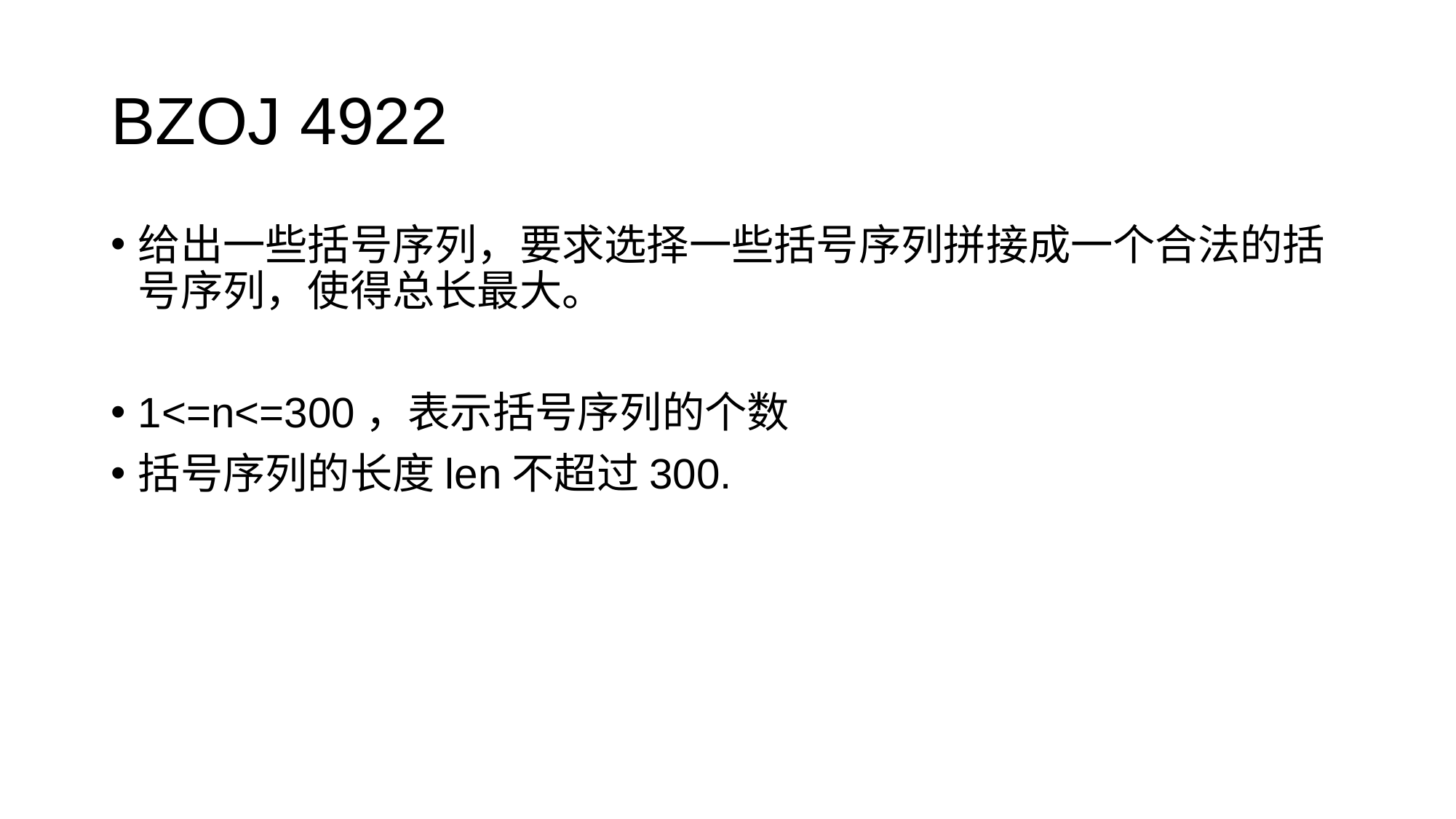

# BZOJ 4922
给出一些括号序列，要求选择一些括号序列拼接成一个合法的括号序列，使得总长最大。

1<=n<=300，表示括号序列的个数
括号序列的长度len不超过300.